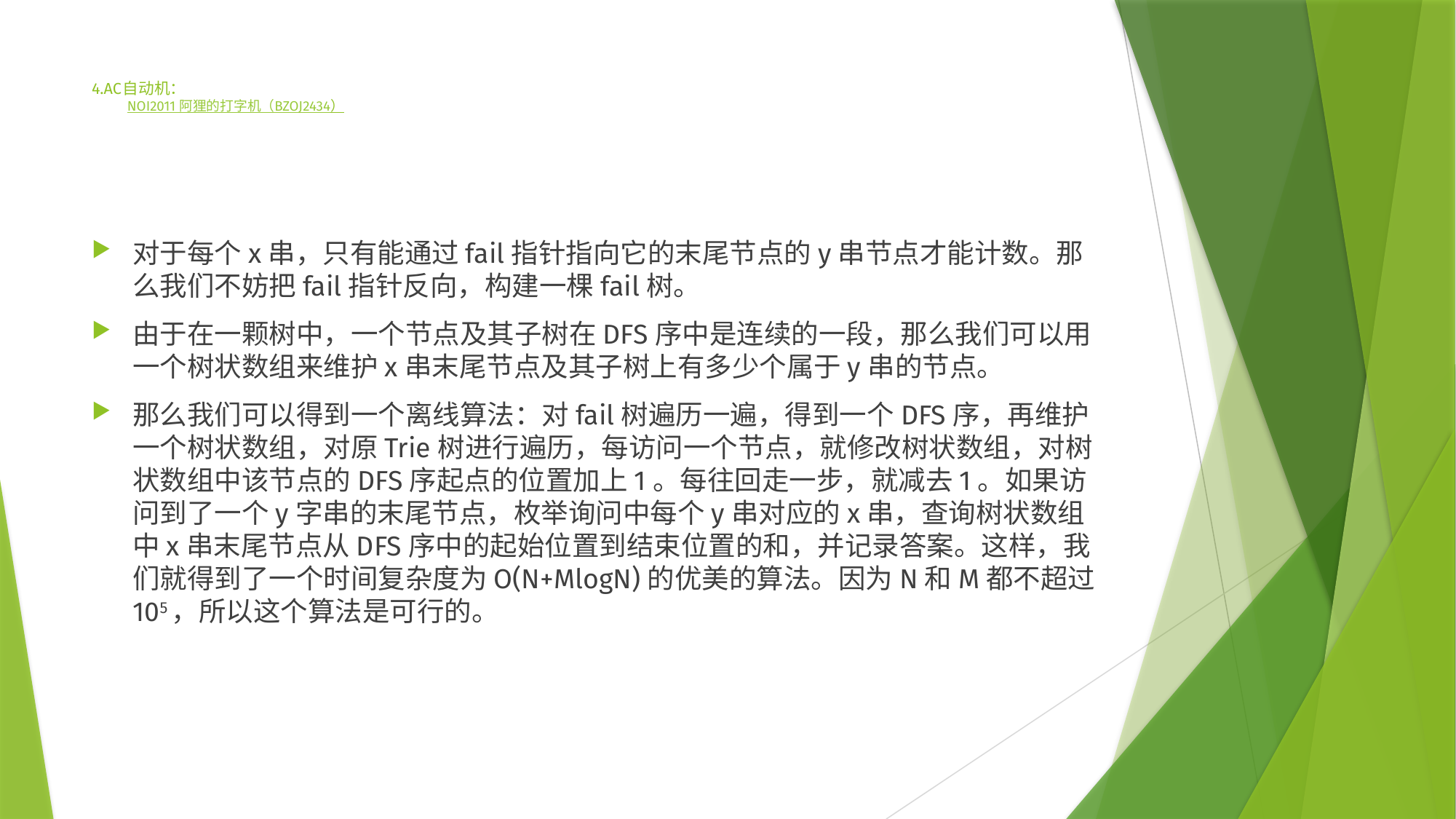

# 4.AC自动机：  NOI2011 阿狸的打字机（BZOJ2434）
对于每个x串，只有能通过fail指针指向它的末尾节点的y串节点才能计数。那么我们不妨把fail指针反向，构建一棵fail树。
由于在一颗树中，一个节点及其子树在DFS序中是连续的一段，那么我们可以用一个树状数组来维护x串末尾节点及其子树上有多少个属于y串的节点。
那么我们可以得到一个离线算法：对fail树遍历一遍，得到一个DFS序，再维护一个树状数组，对原Trie树进行遍历，每访问一个节点，就修改树状数组，对树状数组中该节点的DFS序起点的位置加上1。每往回走一步，就减去1。如果访问到了一个y字串的末尾节点，枚举询问中每个y串对应的x串，查询树状数组中x串末尾节点从DFS序中的起始位置到结束位置的和，并记录答案。这样，我们就得到了一个时间复杂度为O(N+MlogN)的优美的算法。因为N和M都不超过105，所以这个算法是可行的。